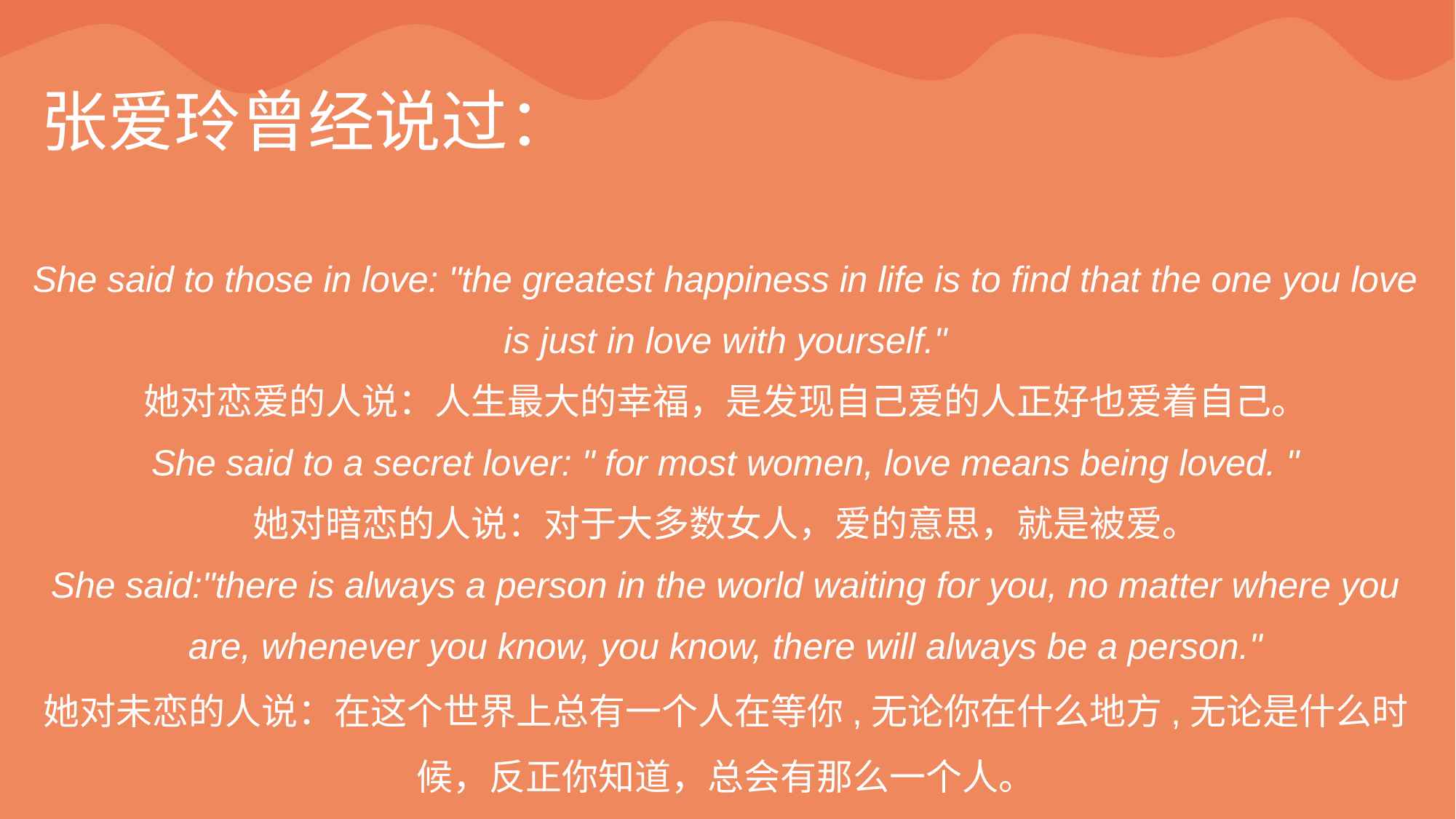

张爱玲曾经说过：
She said to those in love: "the greatest happiness in life is to find that the one you love is just in love with yourself."
她对恋爱的人说：人生最大的幸福，是发现自己爱的人正好也爱着自己。
She said to a secret lover: " for most women, love means being loved. "
她对暗恋的人说：对于大多数女人，爱的意思，就是被爱。
She said:"there is always a person in the world waiting for you, no matter where you are, whenever you know, you know, there will always be a person."
她对未恋的人说：在这个世界上总有一个人在等你,无论你在什么地方,无论是什么时候，反正你知道，总会有那么一个人。